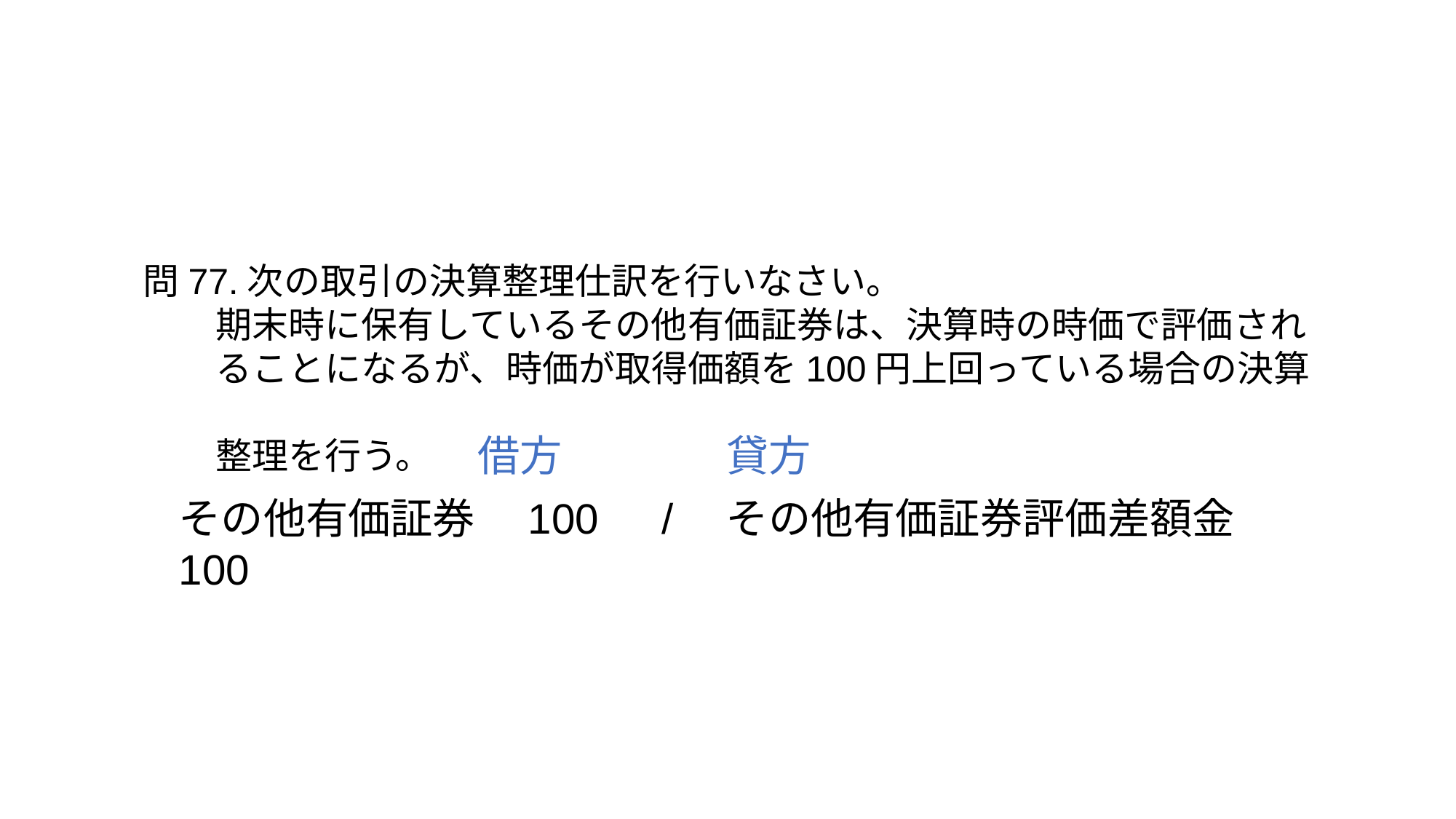

問77.次の取引の決算整理仕訳を行いなさい。
　　期末時に保有しているその他有価証券は、決算時の時価で評価され
　　ることになるが、時価が取得価額を100円上回っている場合の決算
　　整理を行う。
借方
貸方
その他有価証券　100　/　その他有価証券評価差額金　100